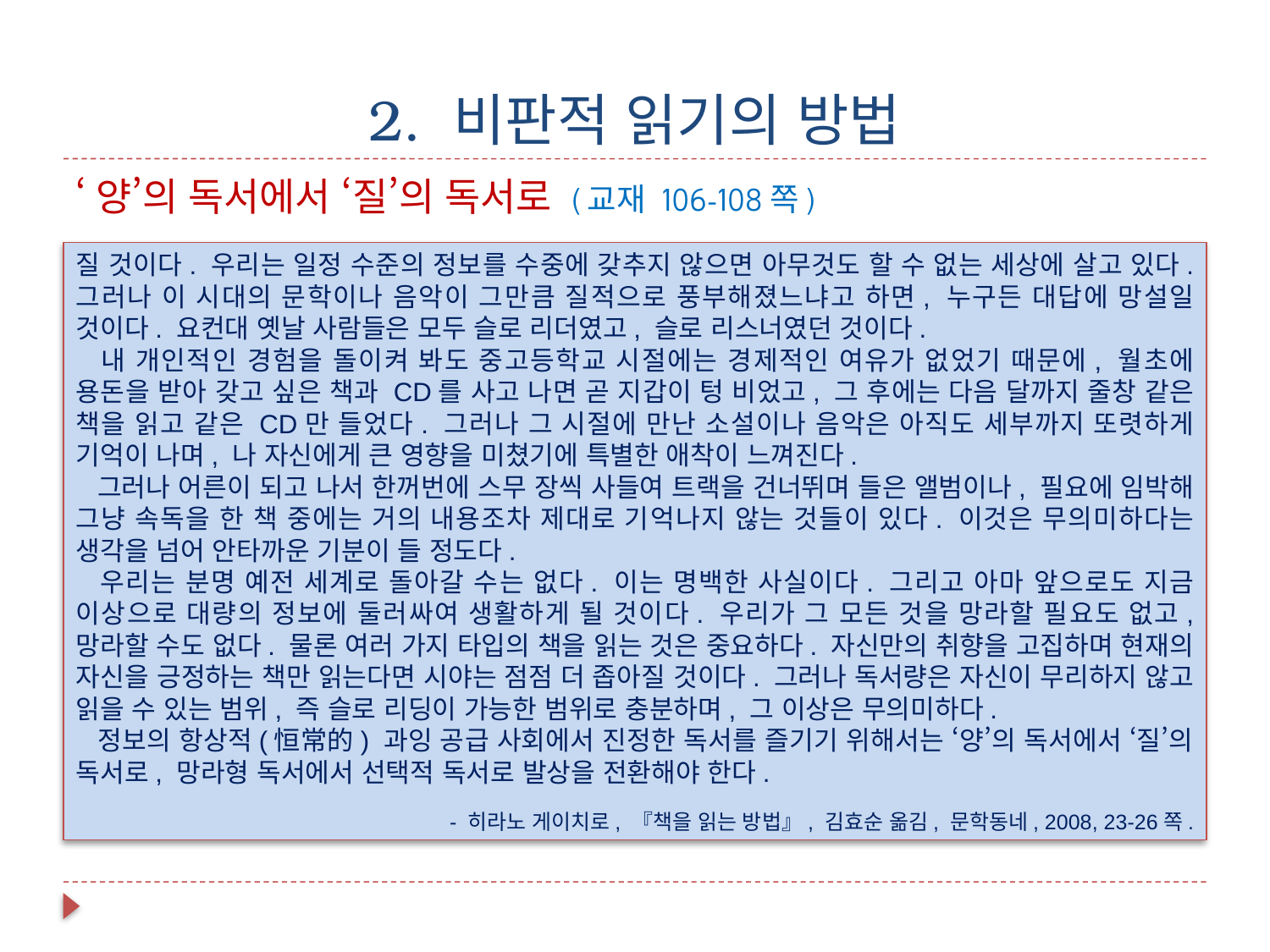

# 2. 비판적 읽기의 방법
‘양’의 독서에서 ‘질’의 독서로 (교재 106-108쪽)

질 것이다. 우리는 일정 수준의 정보를 수중에 갖추지 않으면 아무것도 할 수 없는 세상에 살고 있다. 그러나 이 시대의 문학이나 음악이 그만큼 질적으로 풍부해졌느냐고 하면, 누구든 대답에 망설일 것이다. 요컨대 옛날 사람들은 모두 슬로 리더였고, 슬로 리스너였던 것이다.
  내 개인적인 경험을 돌이켜 봐도 중고등학교 시절에는 경제적인 여유가 없었기 때문에, 월초에 용돈을 받아 갖고 싶은 책과 CD를 사고 나면 곧 지갑이 텅 비었고, 그 후에는 다음 달까지 줄창 같은 책을 읽고 같은 CD만 들었다. 그러나 그 시절에 만난 소설이나 음악은 아직도 세부까지 또렷하게 기억이 나며, 나 자신에게 큰 영향을 미쳤기에 특별한 애착이 느껴진다.
  그러나 어른이 되고 나서 한꺼번에 스무 장씩 사들여 트랙을 건너뛰며 들은 앨범이나, 필요에 임박해 그냥 속독을 한 책 중에는 거의 내용조차 제대로 기억나지 않는 것들이 있다. 이것은 무의미하다는 생각을 넘어 안타까운 기분이 들 정도다.
  우리는 분명 예전 세계로 돌아갈 수는 없다. 이는 명백한 사실이다. 그리고 아마 앞으로도 지금 이상으로 대량의 정보에 둘러싸여 생활하게 될 것이다. 우리가 그 모든 것을 망라할 필요도 없고, 망라할 수도 없다. 물론 여러 가지 타입의 책을 읽는 것은 중요하다. 자신만의 취향을 고집하며 현재의 자신을 긍정하는 책만 읽는다면 시야는 점점 더 좁아질 것이다. 그러나 독서량은 자신이 무리하지 않고 읽을 수 있는 범위, 즉 슬로 리딩이 가능한 범위로 충분하며, 그 이상은 무의미하다.
  정보의 항상적(恒常的) 과잉 공급 사회에서 진정한 독서를 즐기기 위해서는 ‘양’의 독서에서 ‘질’의 독서로, 망라형 독서에서 선택적 독서로 발상을 전환해야 한다.

- 히라노 게이치로, 『책을 읽는 방법』, 김효순 옮김, 문학동네, 2008, 23-26쪽.